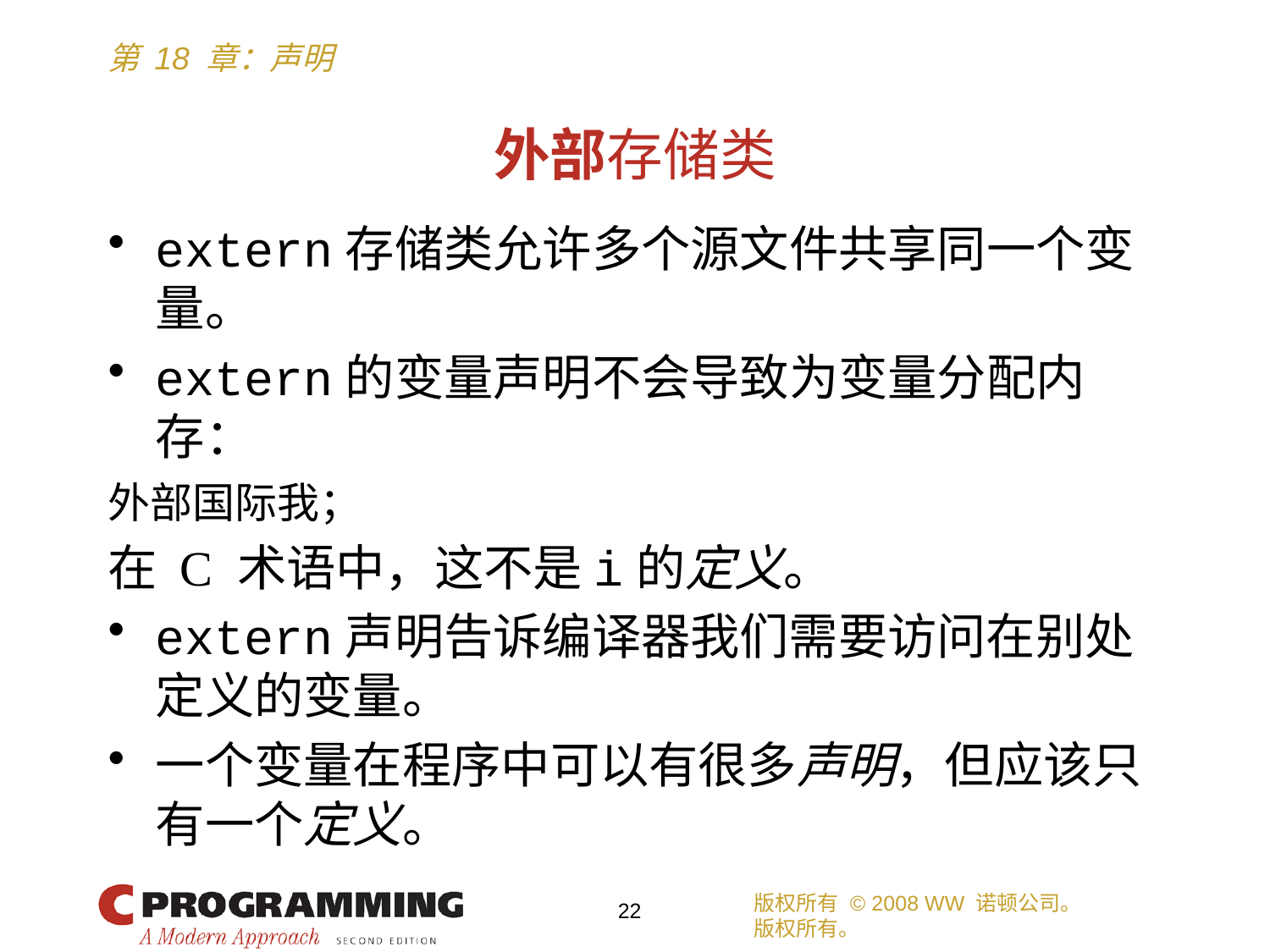

# 外部存储类
extern存储类允许多个源文件共享同一个变量。
extern的变量声明不会导致为变量分配内存：
外部国际我；
在 C 术语中，这不是i的定义。
extern声明告诉编译器我们需要访问在别处定义的变量。
一个变量在程序中可以有很多声明，但应该只有一个定义。
版权所有 © 2008 WW 诺顿公司。
版权所有。
22